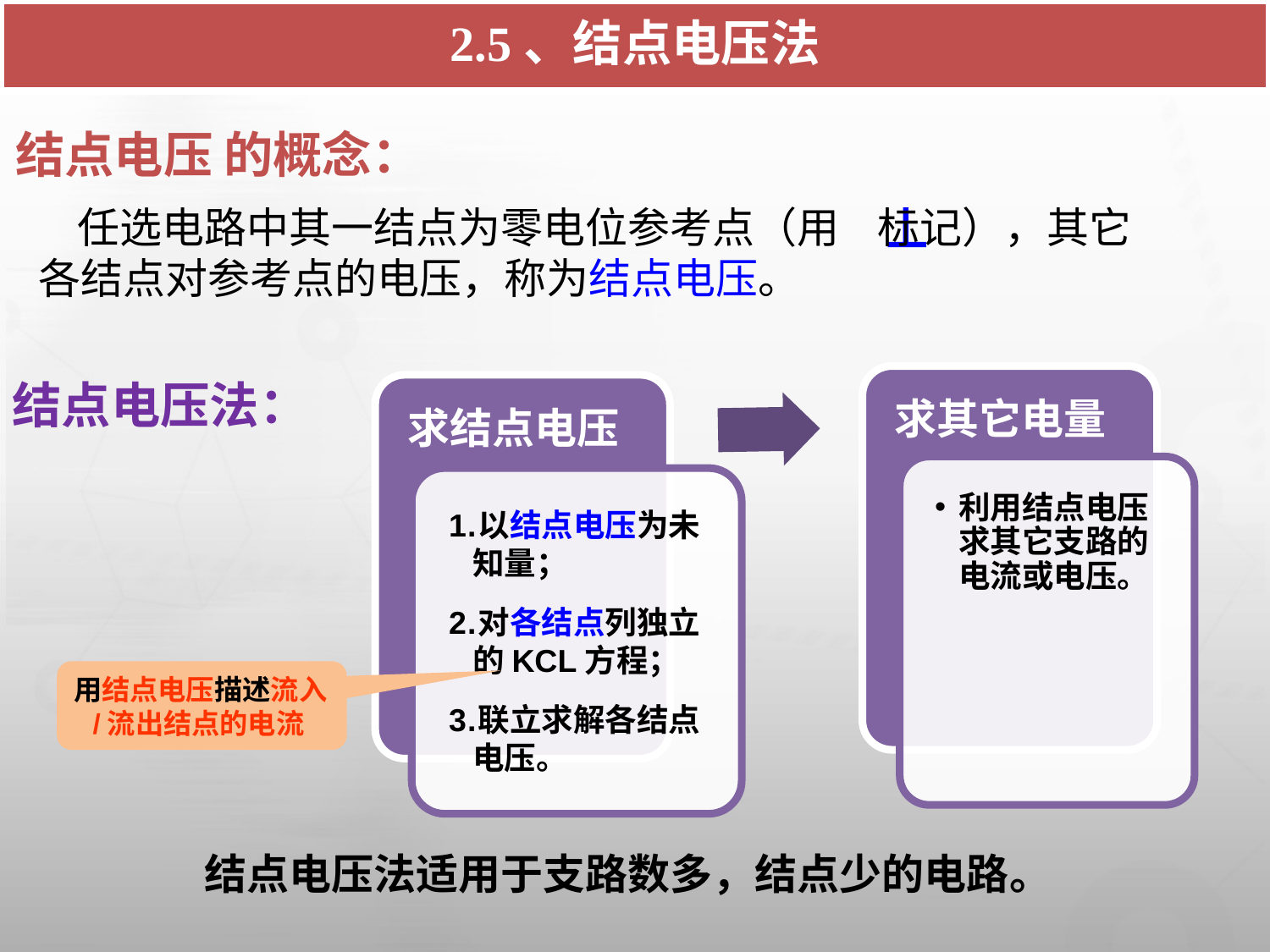

# 2.5、结点电压法
结点电压 的概念：
   任选电路中其一结点为零电位参考点（用    标记），其它各结点对参考点的电压，称为结点电压。

求结点电压
以结点电压为未知量；
对各结点列独立的KCL方程；
联立求解各结点电压。

求其它电量
利用结点电压求其它支路的电流或电压。
结点电压法：
用结点电压描述流入/流出结点的电流
结点电压法适用于支路数多，结点少的电路。